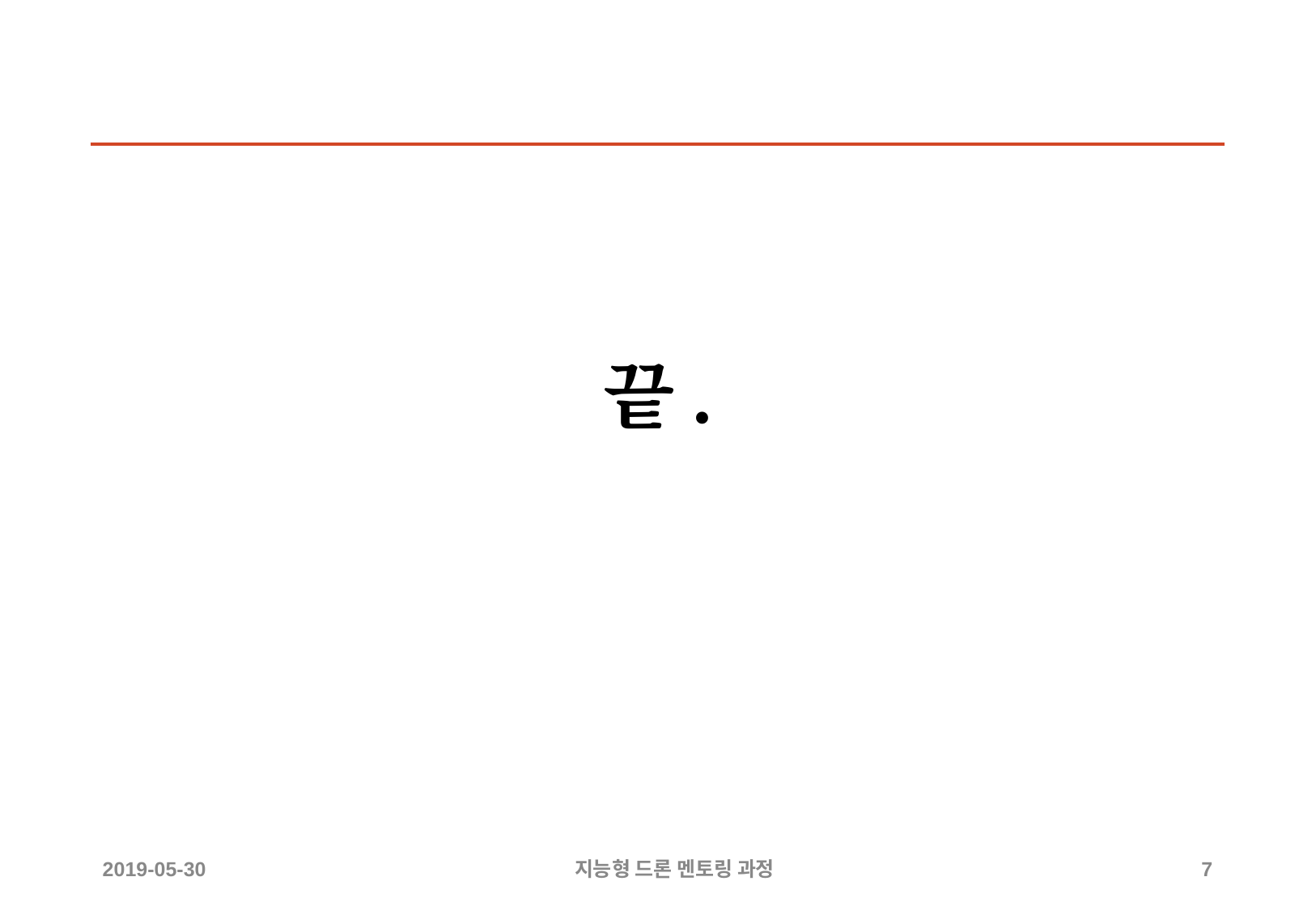

# 끝.
2019-05-30
지능형 드론 멘토링 과정
7